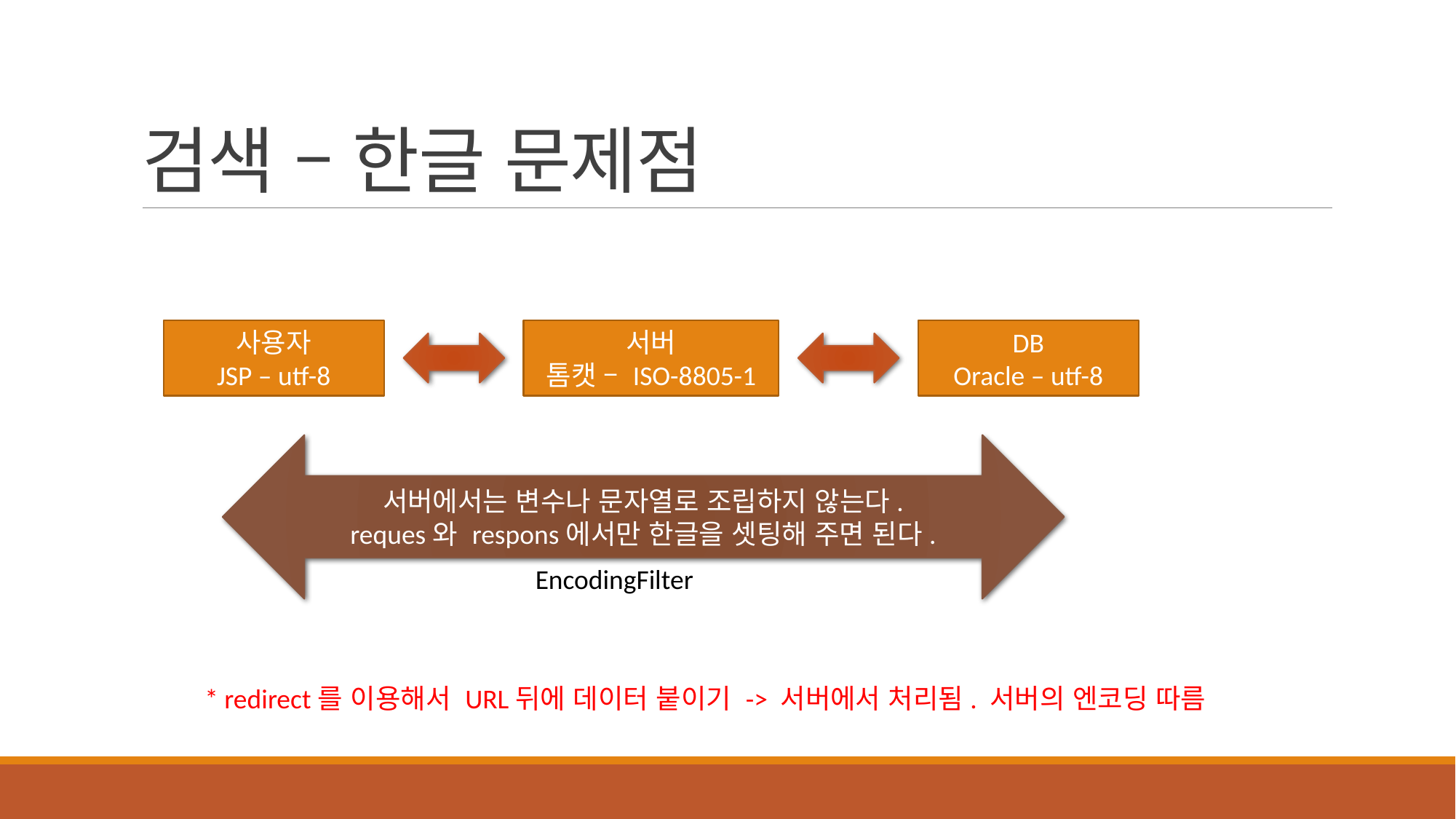

# 검색 – 한글 문제점
사용자
JSP – utf-8
서버
톰캣 – ISO-8805-1
DB
Oracle – utf-8

서버에서는 변수나 문자열로 조립하지 않는다.
reques와 respons에서만 한글을 셋팅해 주면 된다.
EncodingFilter
* redirect를 이용해서 URL뒤에 데이터 붙이기 -> 서버에서 처리됨. 서버의 엔코딩 따름